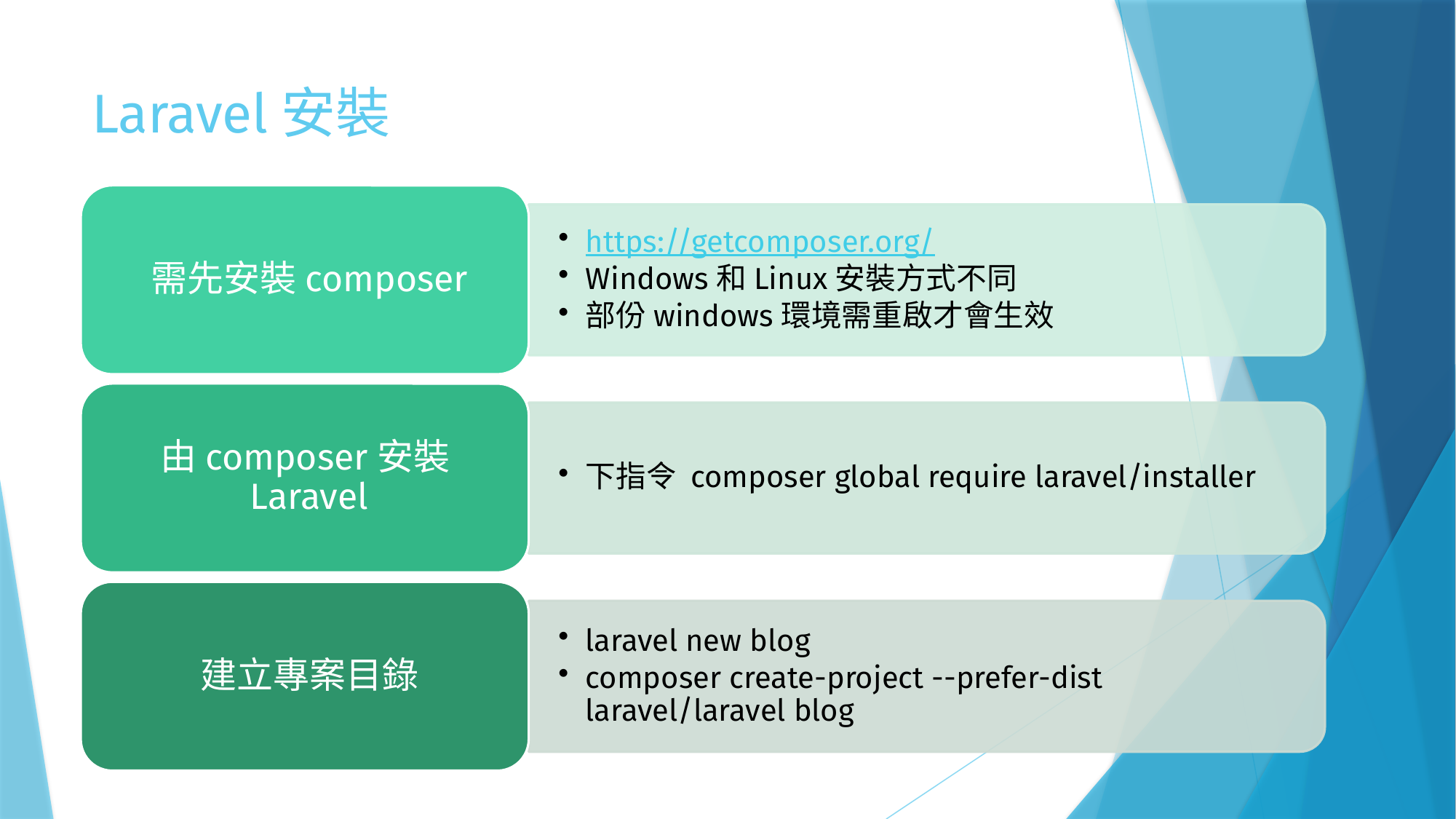

# Laravel安裝
https://getcomposer.org/
Windows和Linux安裝方式不同
部份windows環境需重啟才會生效
需先安裝composer
下指令 composer global require laravel/installer
由composer安裝Laravel
laravel new blog
composer create-project --prefer-dist laravel/laravel blog
建立專案目錄